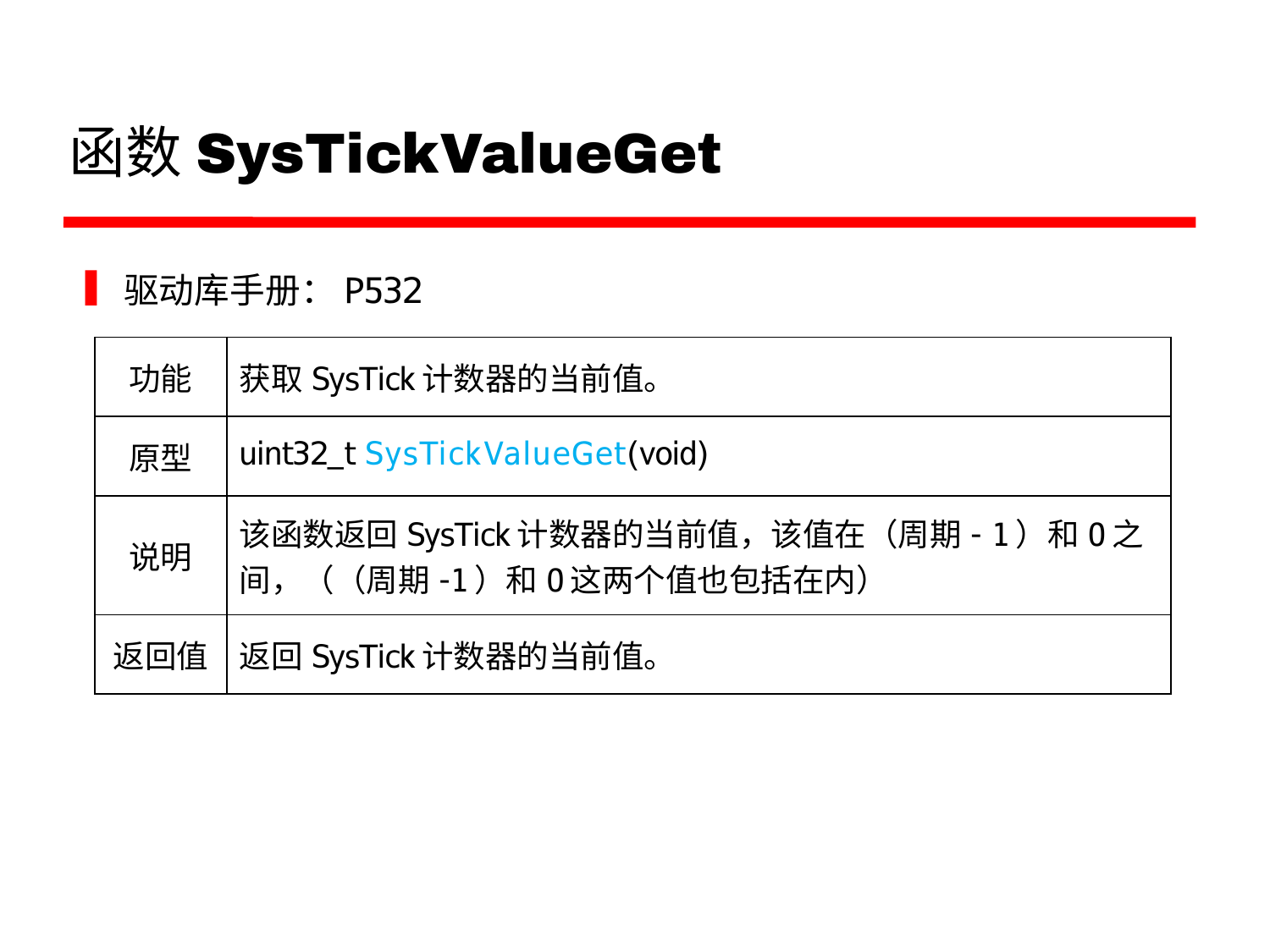

# 函数SysTickValueGet
驱动库手册：P532
| 功能 | 获取SysTick计数器的当前值。 |
| --- | --- |
| 原型 | uint32\_t SysTickValueGet(void) |
| 说明 | 该函数返回SysTick计数器的当前值，该值在（周期- 1）和0之间，（（周期-1）和0这两个值也包括在内） |
| 返回值 | 返回SysTick计数器的当前值。 |